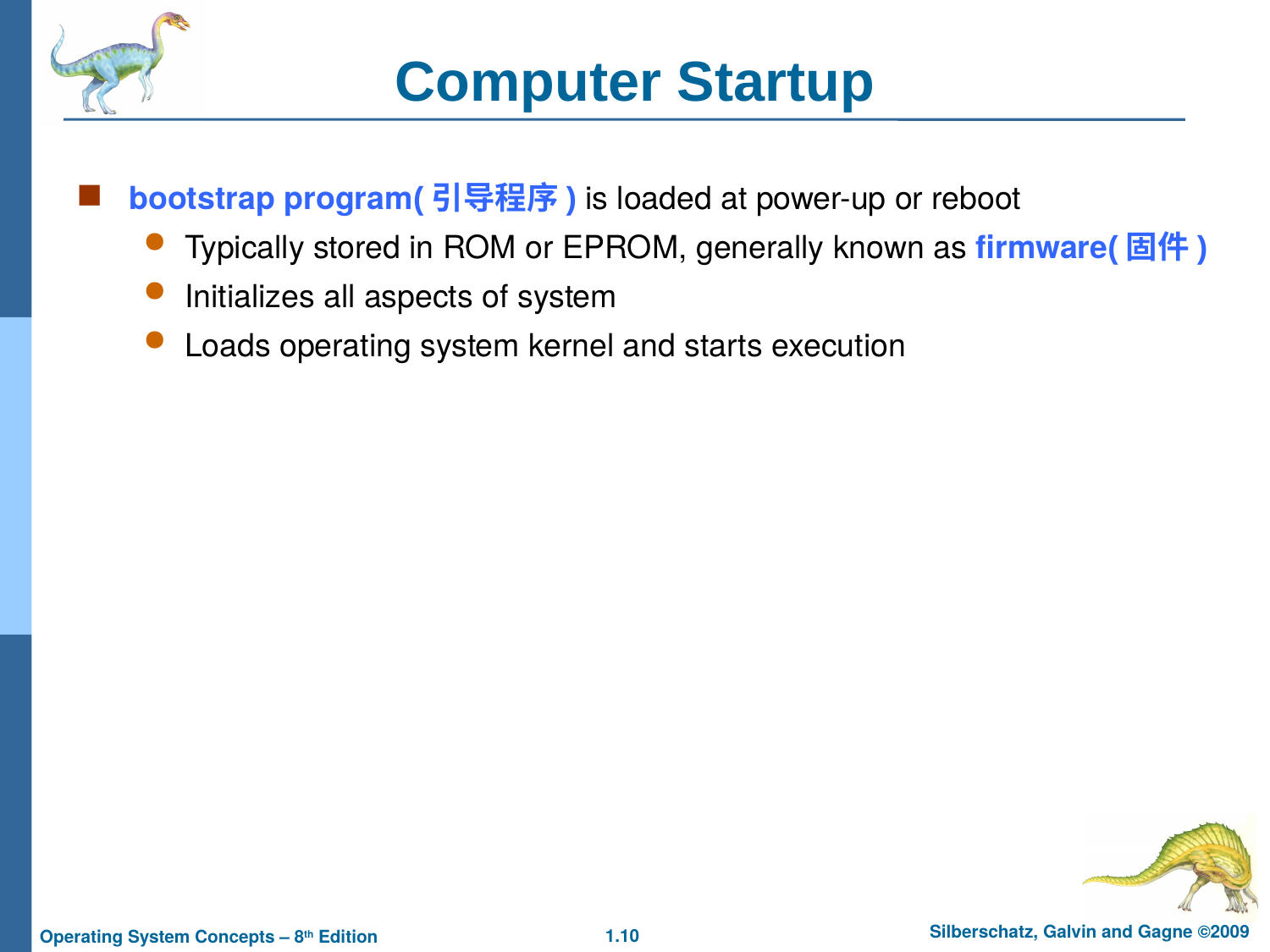

Computer Startup
bootstrap program(引导程序) is loaded at power-up or reboot
Typically stored in ROM or EPROM, generally known as firmware(固件)
Initializes all aspects of system
Loads operating system kernel and starts execution